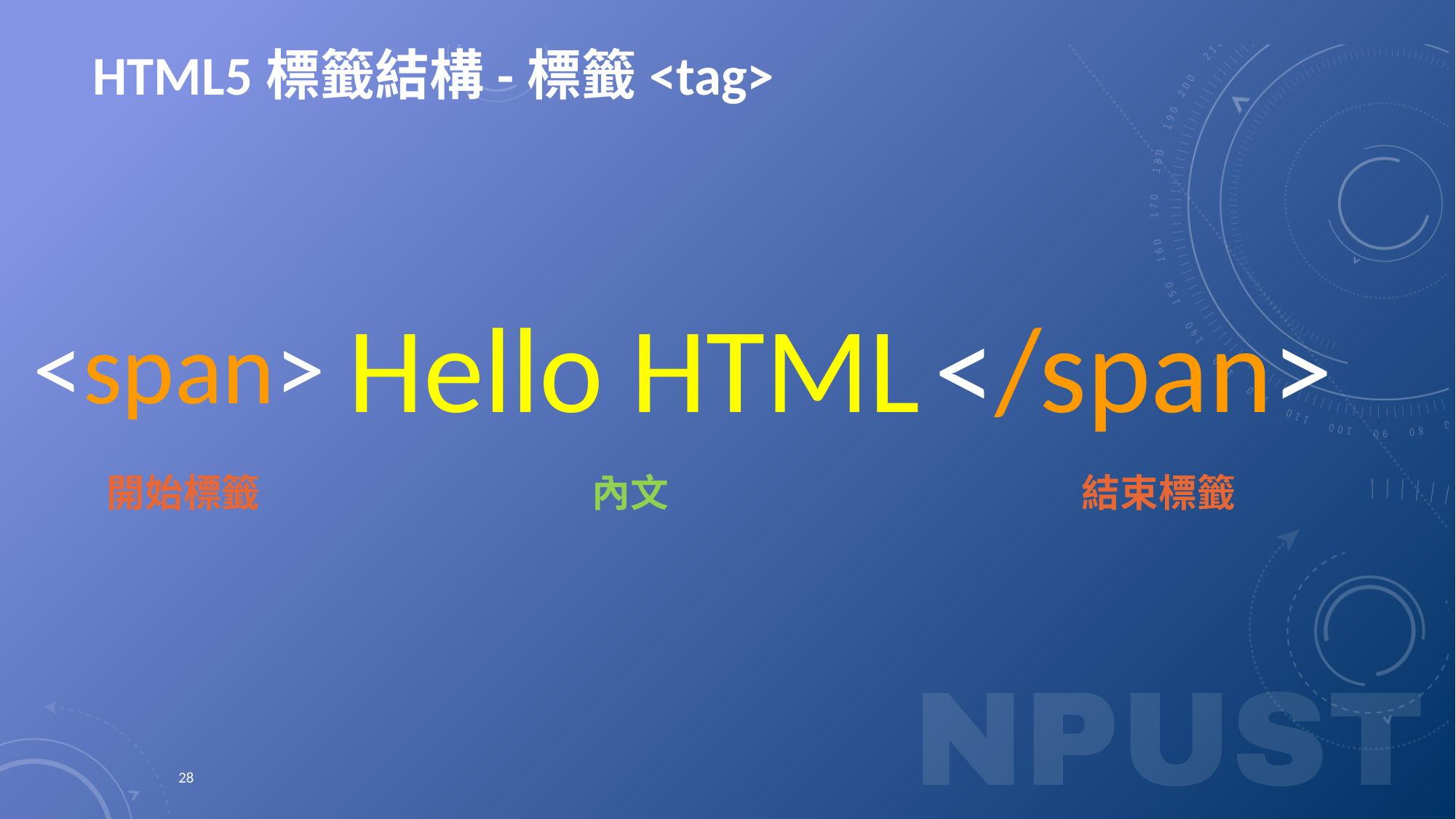

# HTML5標籤結構-標籤<tag>

Hello HTML
</span>
<span>
開始標籤
內文
結束標籤
28